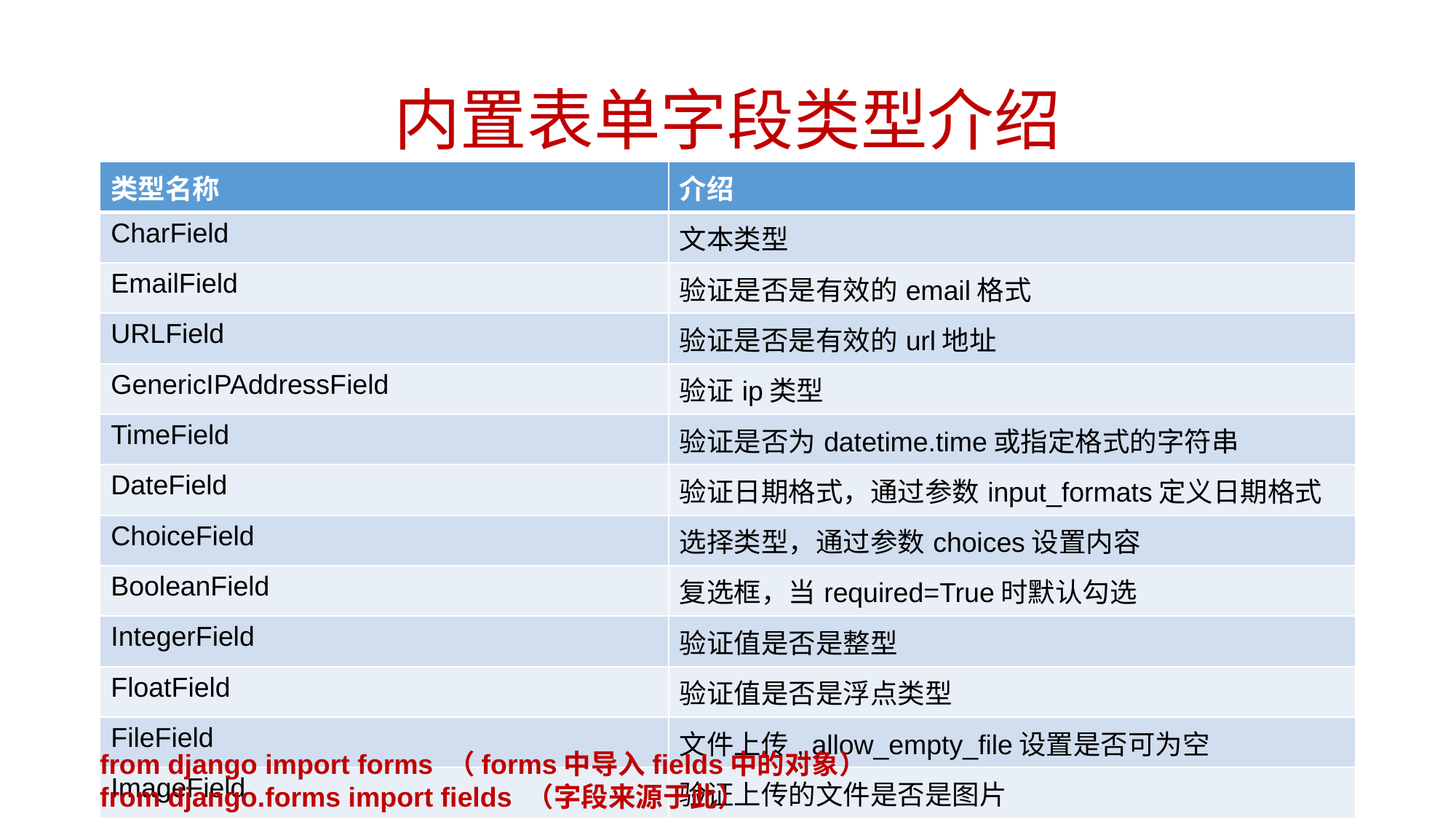

# 内置表单字段类型介绍
| 类型名称 | 介绍 |
| --- | --- |
| CharField | 文本类型 |
| EmailField | 验证是否是有效的email格式 |
| URLField | 验证是否是有效的url地址 |
| GenericIPAddressField | 验证ip类型 |
| TimeField | 验证是否为datetime.time或指定格式的字符串 |
| DateField | 验证日期格式，通过参数input\_formats定义日期格式 |
| ChoiceField | 选择类型，通过参数choices设置内容 |
| BooleanField | 复选框，当required=True时默认勾选 |
| IntegerField | 验证值是否是整型 |
| FloatField | 验证值是否是浮点类型 |
| FileField | 文件上传, allow\_empty\_file设置是否可为空 |
| ImageField | 验证上传的文件是否是图片 |
from django import forms （forms中导入fields中的对象）
from django.forms import fields （字段来源于此）